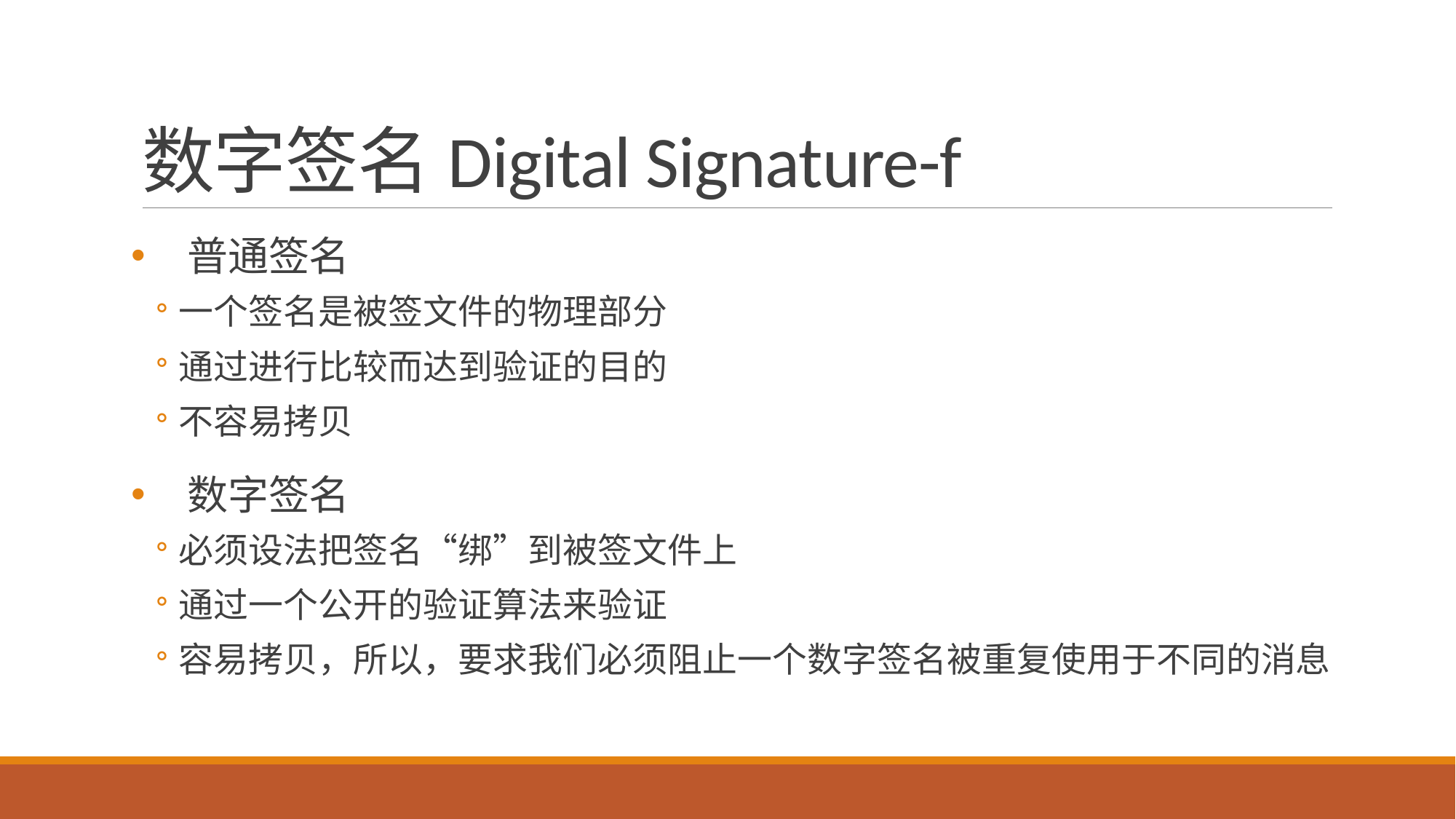

# 数字签名Digital Signature-f
普通签名
一个签名是被签文件的物理部分
通过进行比较而达到验证的目的
不容易拷贝
数字签名
必须设法把签名“绑”到被签文件上
通过一个公开的验证算法来验证
容易拷贝，所以，要求我们必须阻止一个数字签名被重复使用于不同的消息